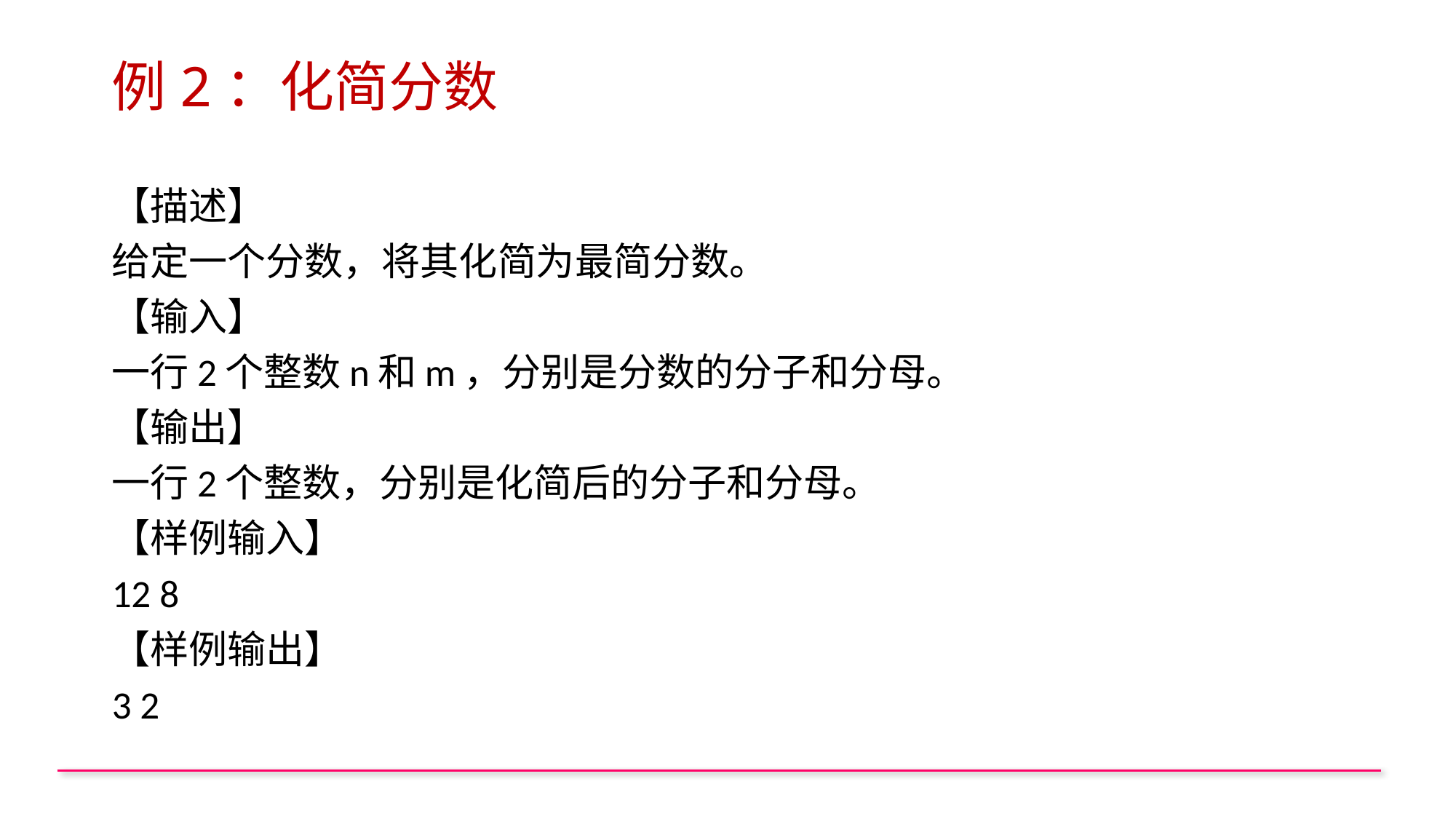

# 例2：化简分数
【描述】
给定一个分数，将其化简为最简分数。
【输入】
一行2个整数n和m，分别是分数的分子和分母。
【输出】
一行2个整数，分别是化简后的分子和分母。
【样例输入】
12 8
【样例输出】
3 2